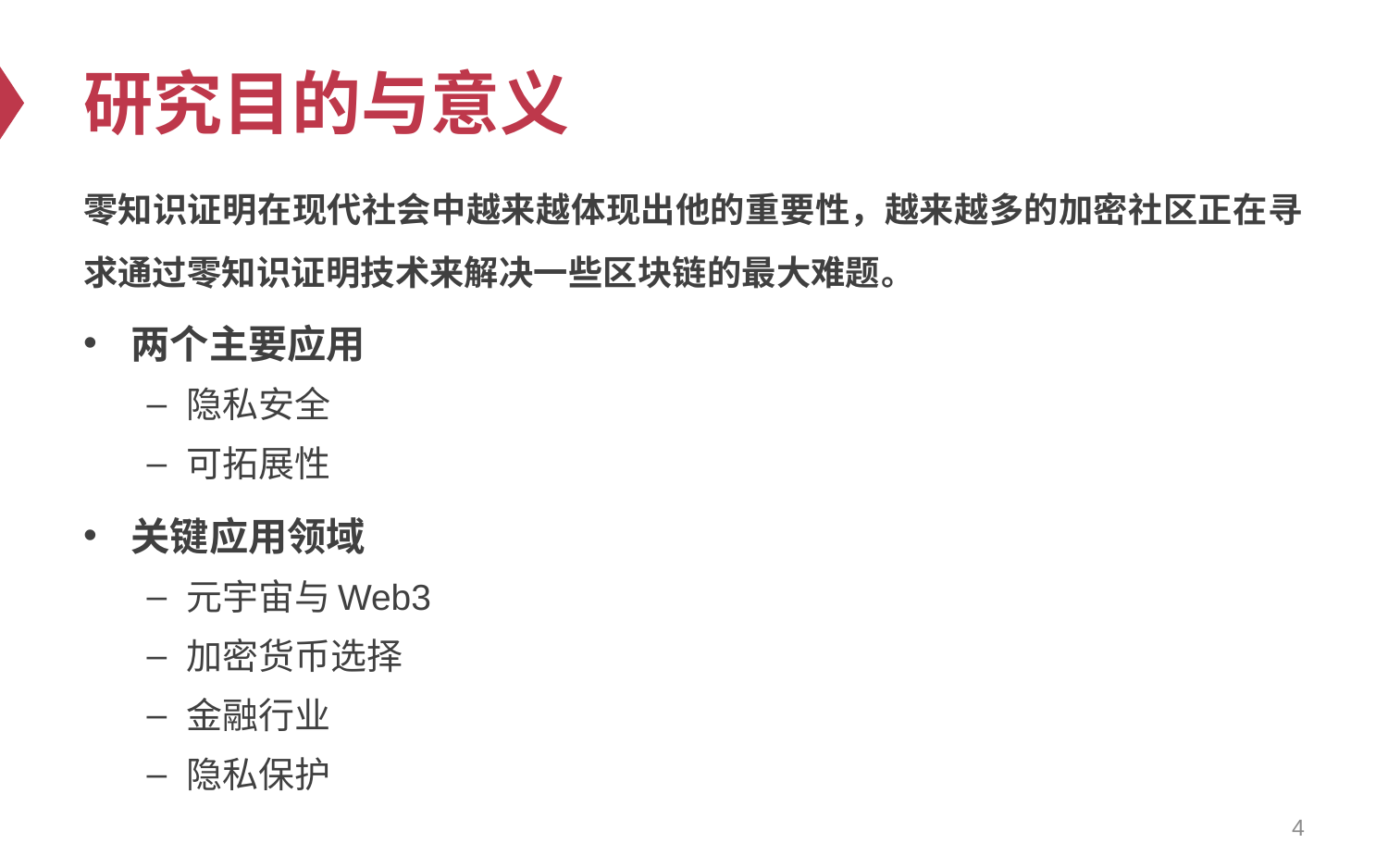

# 研究目的与意义
零知识证明在现代社会中越来越体现出他的重要性，越来越多的加密社区正在寻求通过零知识证明技术来解决一些区块链的最大难题。
两个主要应用
隐私安全
可拓展性
关键应用领域
元宇宙与Web3
加密货币选择
金融行业
隐私保护
4